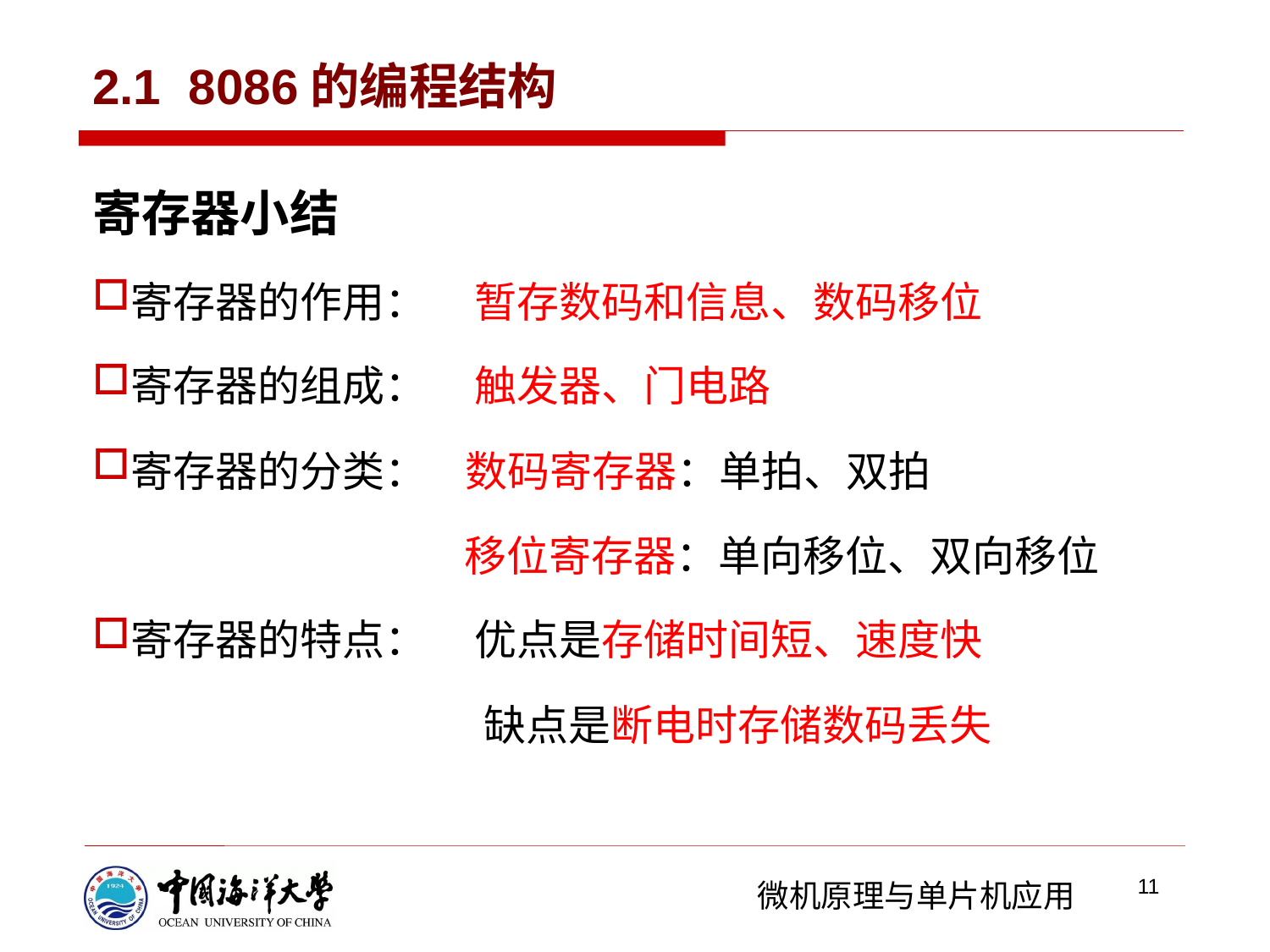

2.1  8086的编程结构
寄存器小结
寄存器的作用：     暂存数码和信息、数码移位
寄存器的组成：     触发器、门电路
寄存器的分类：    数码寄存器：单拍、双拍
                                      移位寄存器：单向移位、双向移位
寄存器的特点：     优点是存储时间短、速度快
                                        缺点是断电时存储数码丢失

11